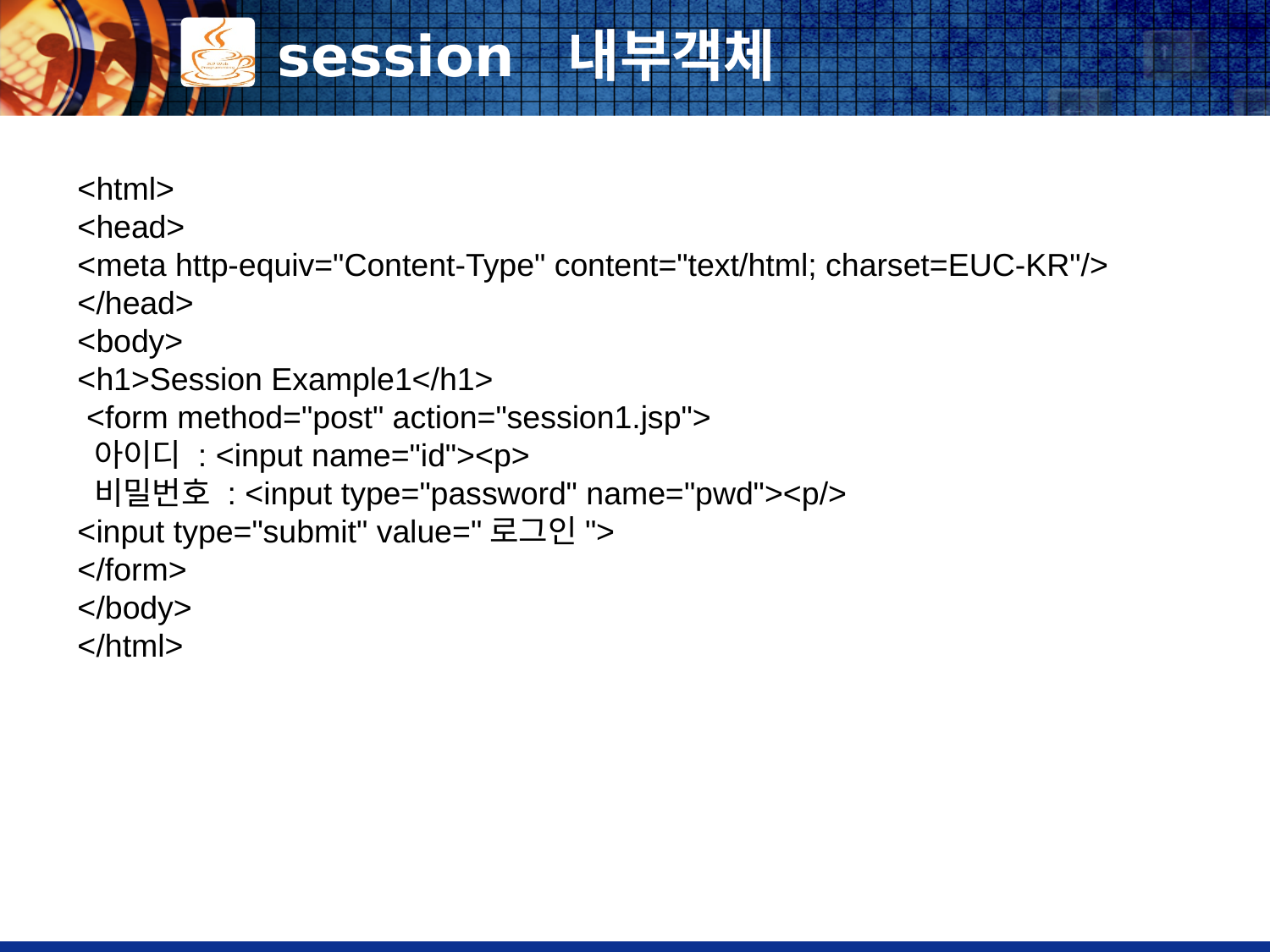

# session  내부객체
<html>
<head>
<meta http-equiv="Content-Type" content="text/html; charset=EUC-KR"/>
</head>
<body>
<h1>Session Example1</h1>
 <form method="post" action="session1.jsp">
 아이디 : <input name="id"><p>
 비밀번호 : <input type="password" name="pwd"><p/>
<input type="submit" value="로그인">
</form>
</body>
</html>